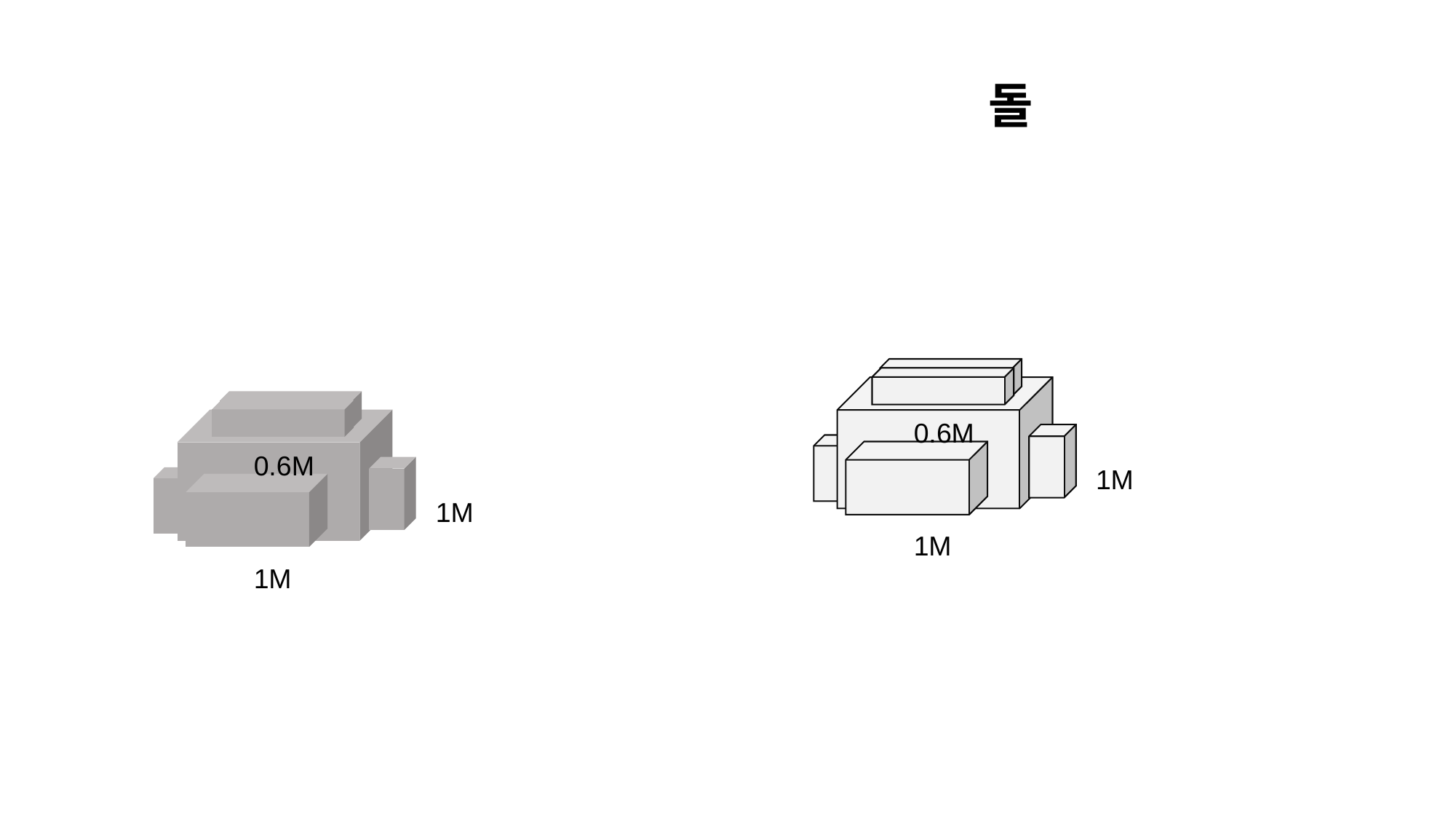

돌

0.6M

0.6M

1M

1M
1M
1M